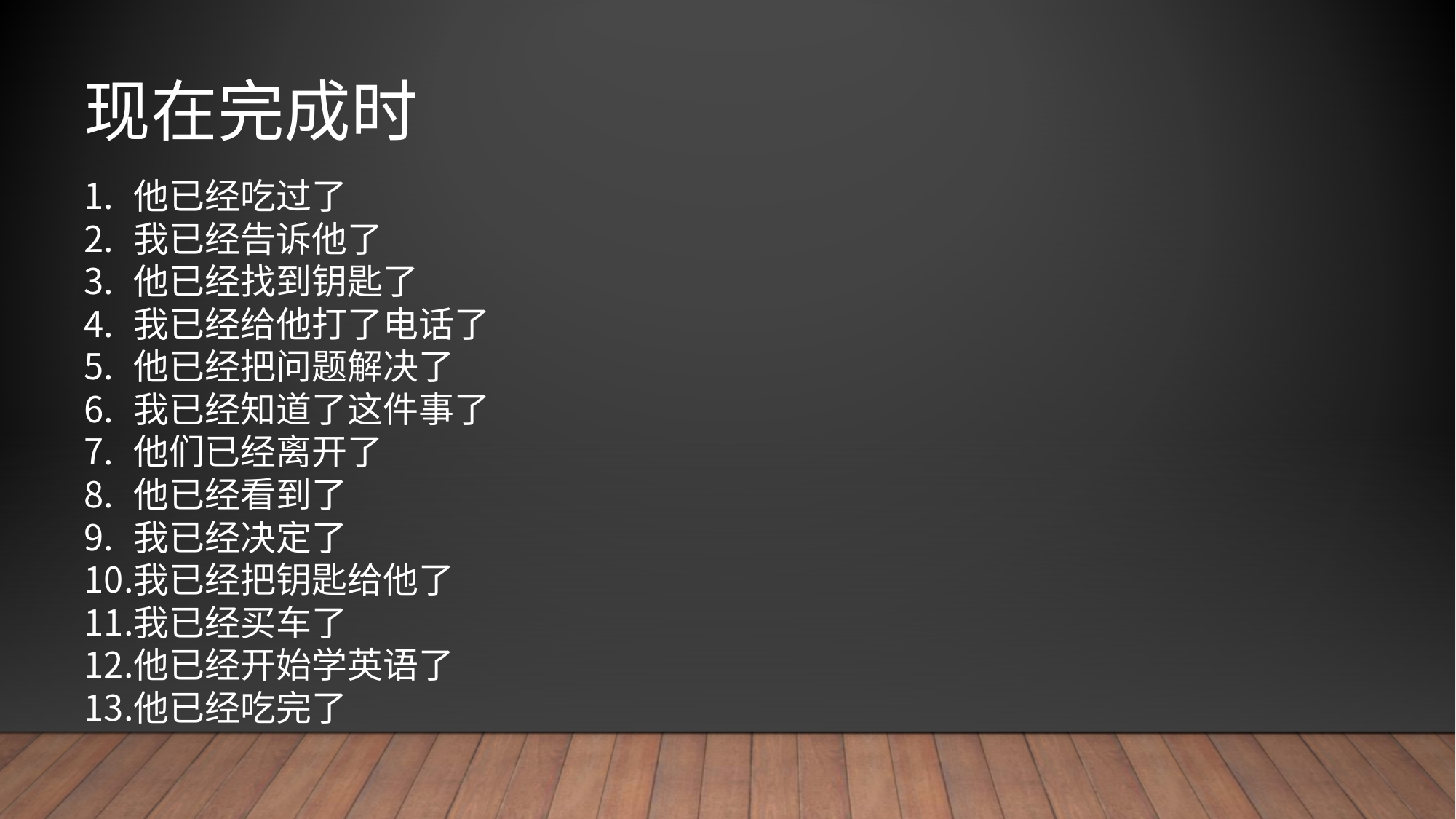

# 现在完成时
他已经吃过了
我已经告诉他了
他已经找到钥匙了
我已经给他打了电话了
他已经把问题解决了
我已经知道了这件事了
他们已经离开了
他已经看到了
我已经决定了
我已经把钥匙给他了
我已经买车了
他已经开始学英语了
他已经吃完了